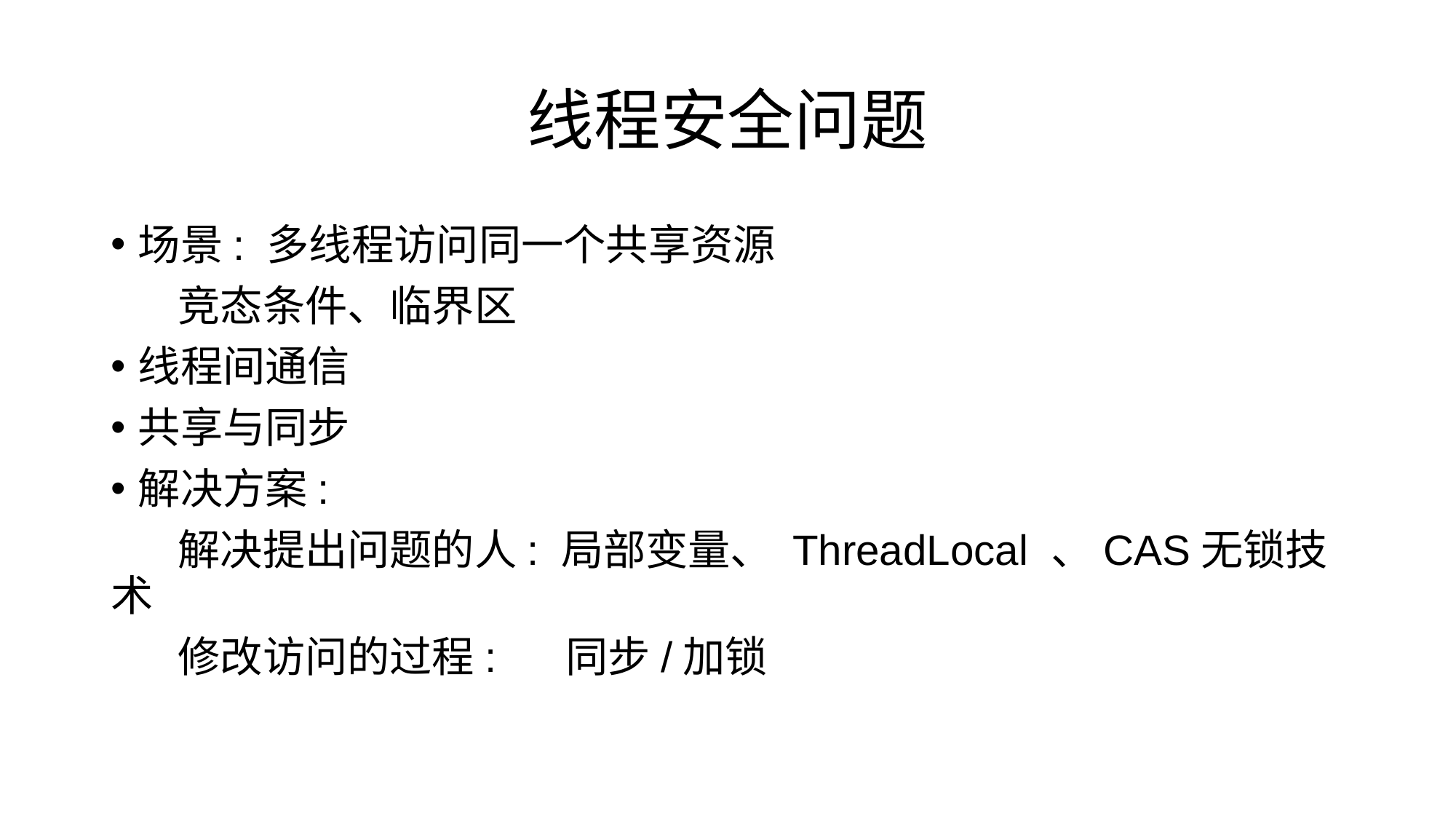

# 线程安全问题
场景: 多线程访问同一个共享资源
      竞态条件、临界区
线程间通信
共享与同步
解决方案:
      解决提出问题的人: 局部变量、 ThreadLocal 、CAS无锁技术
      修改访问的过程:     同步/加锁